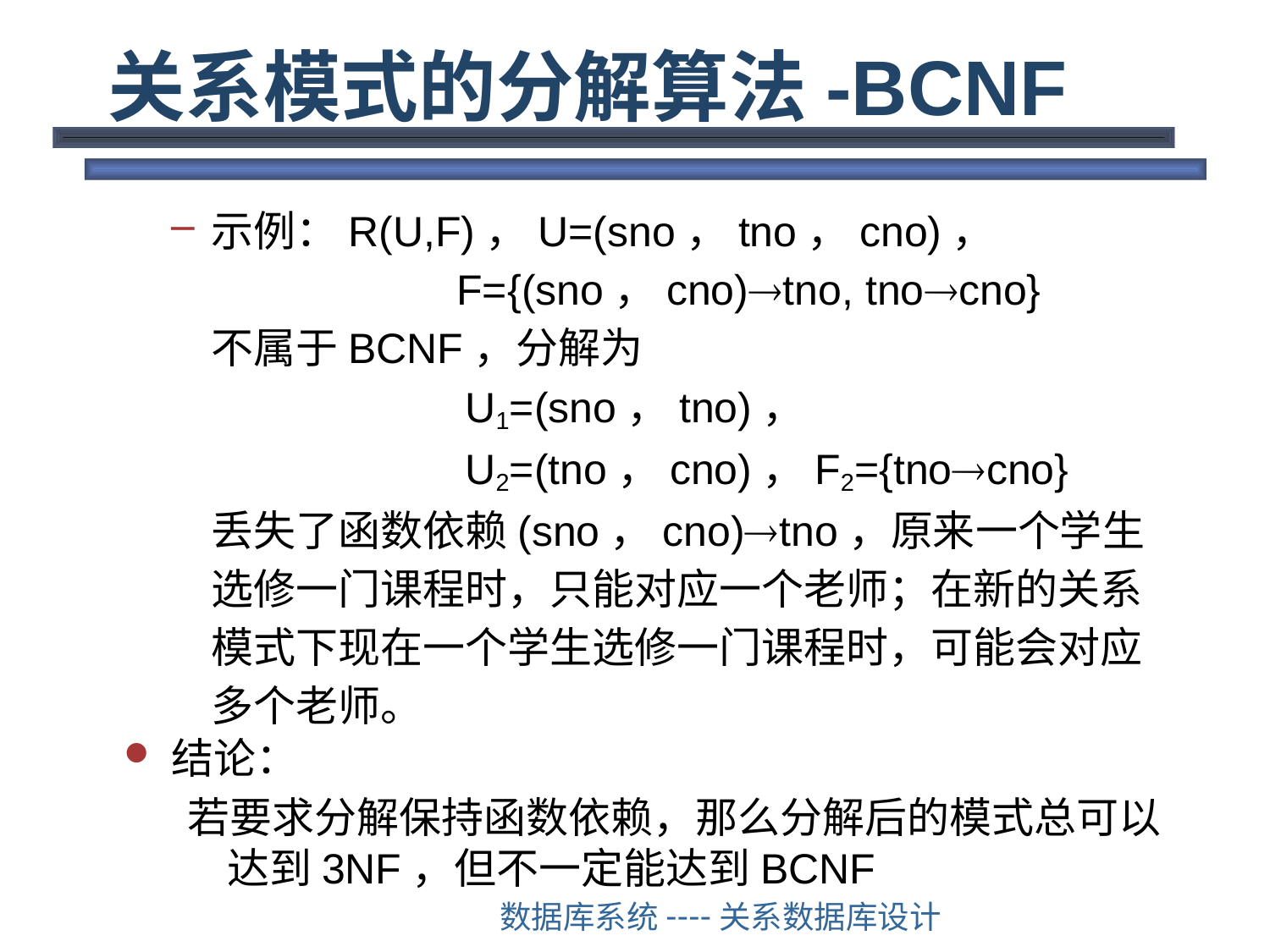

# 关系模式的分解算法-BCNF
示例：R(U,F)，U=(sno，tno，cno)，
 		          F={(sno，cno)→tno, tno→cno}
	不属于BCNF，分解为
			U1=(sno，tno)，
			U2=(tno，cno)，F2={tno→cno}
	丢失了函数依赖(sno，cno)→tno，原来一个学生选修一门课程时，只能对应一个老师；在新的关系模式下现在一个学生选修一门课程时，可能会对应多个老师。
结论：
若要求分解保持函数依赖，那么分解后的模式总可以达到3NF，但不一定能达到BCNF
数据库系统----关系数据库设计